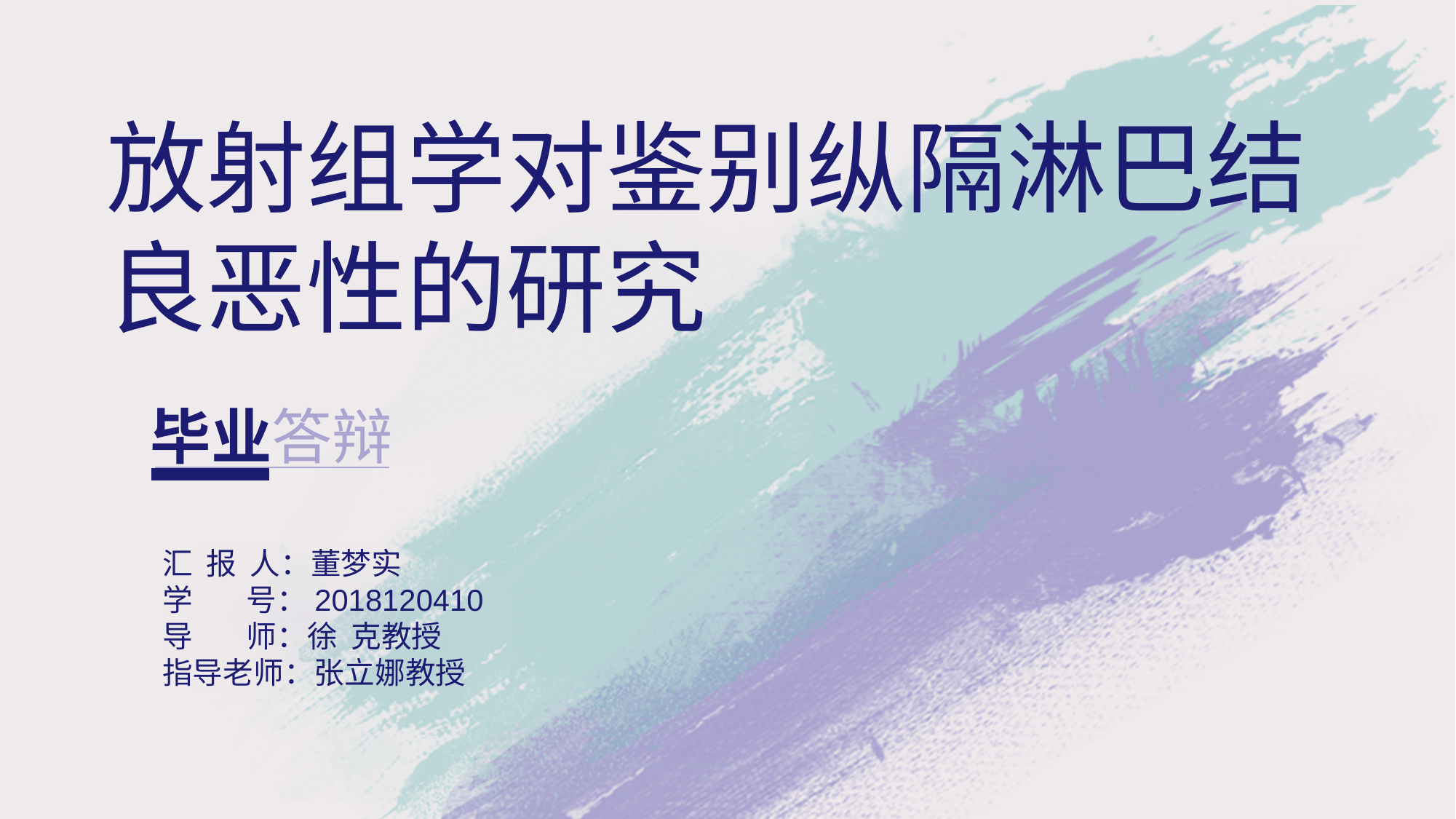

放射组学对鉴别纵隔淋巴结良恶性的研究
毕业答辩
汇  报  人：董梦实
学        号：2018120410
导        师：徐  克教授
指导老师：张立娜教授